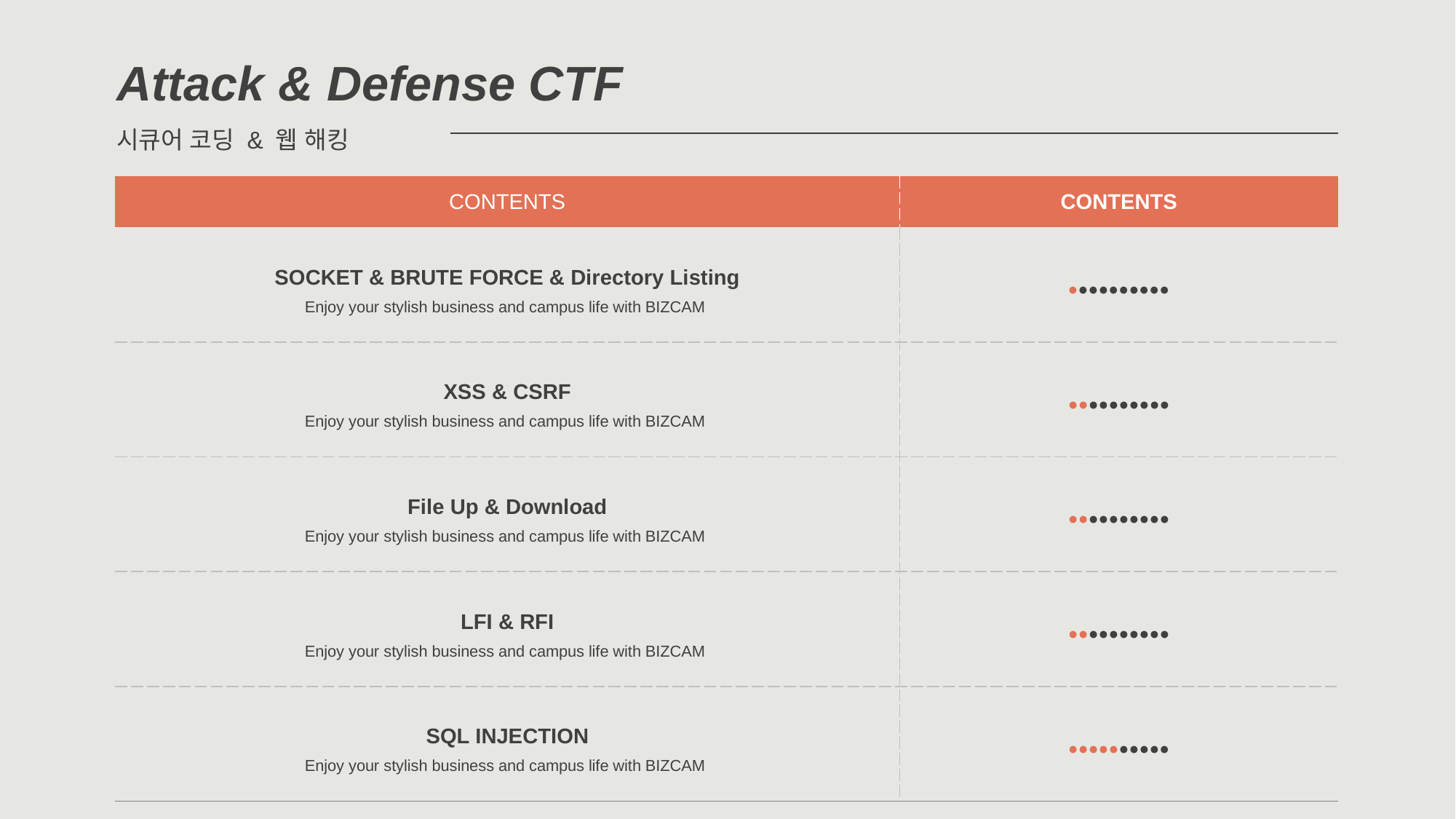

Attack & Defense CTF
시큐어 코딩 & 웹 해킹
| CONTENTS | CONTENTS |
| --- | --- |
| SOCKET & BRUTE FORCE & Directory Listing Enjoy your stylish business and campus life with BIZCAM | ●●●●●●●●●● |
| XSS & CSRF Enjoy your stylish business and campus life with BIZCAM | ●●●●●●●●●● |
| File Up & Download Enjoy your stylish business and campus life with BIZCAM | ●●●●●●●●●● |
| LFI & RFI Enjoy your stylish business and campus life with BIZCAM | ●●●●●●●●●● |
| SQL INJECTION Enjoy your stylish business and campus life with BIZCAM | ●●●●●●●●●● |